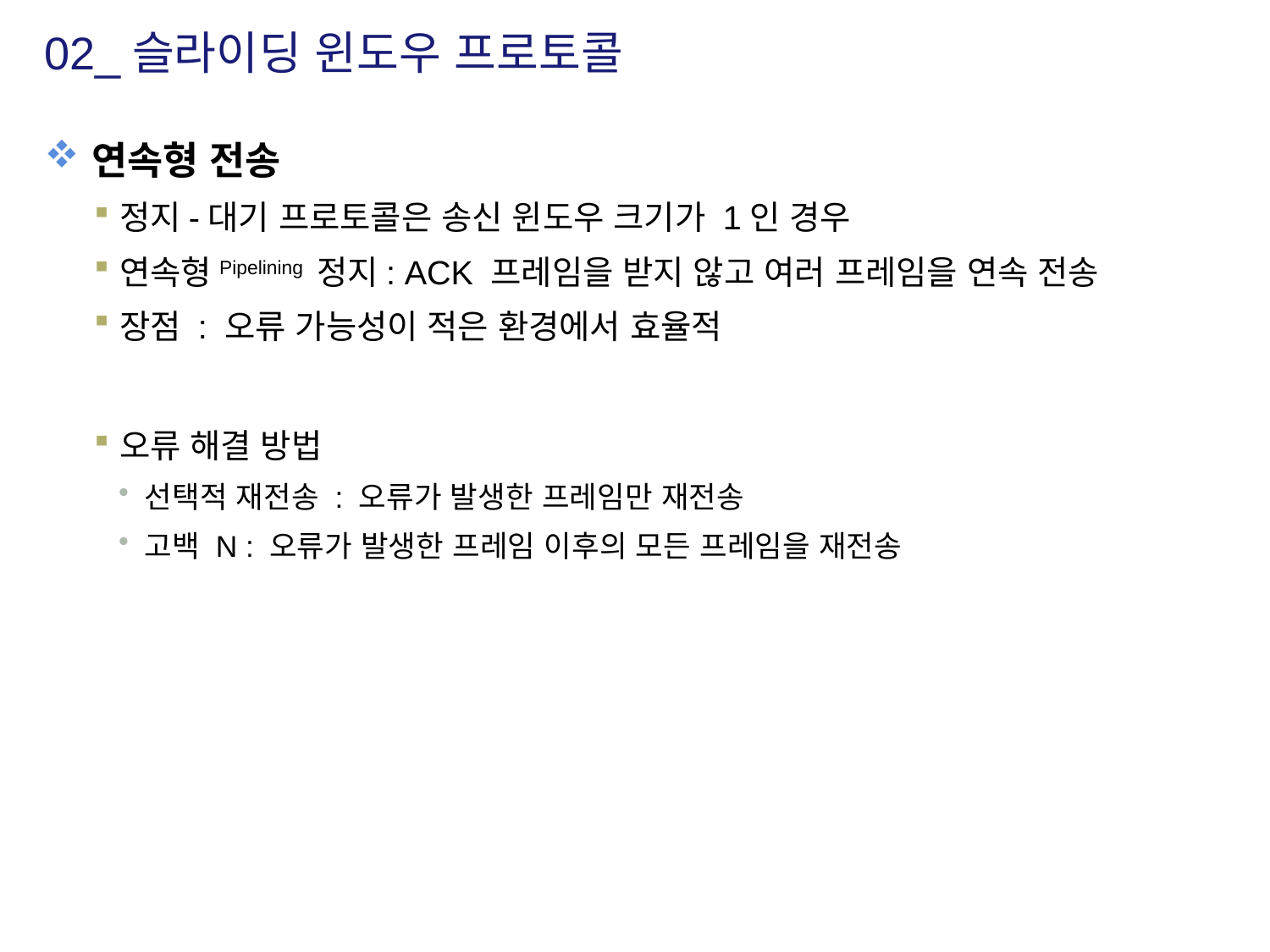

# 02_슬라이딩 윈도우 프로토콜
연속형 전송
정지-대기 프로토콜은 송신 윈도우 크기가 1인 경우
연속형Pipelining 정지: ACK 프레임을 받지 않고 여러 프레임을 연속 전송
장점 : 오류 가능성이 적은 환경에서 효율적

오류 해결 방법
선택적 재전송 : 오류가 발생한 프레임만 재전송
고백 N : 오류가 발생한 프레임 이후의 모든 프레임을 재전송